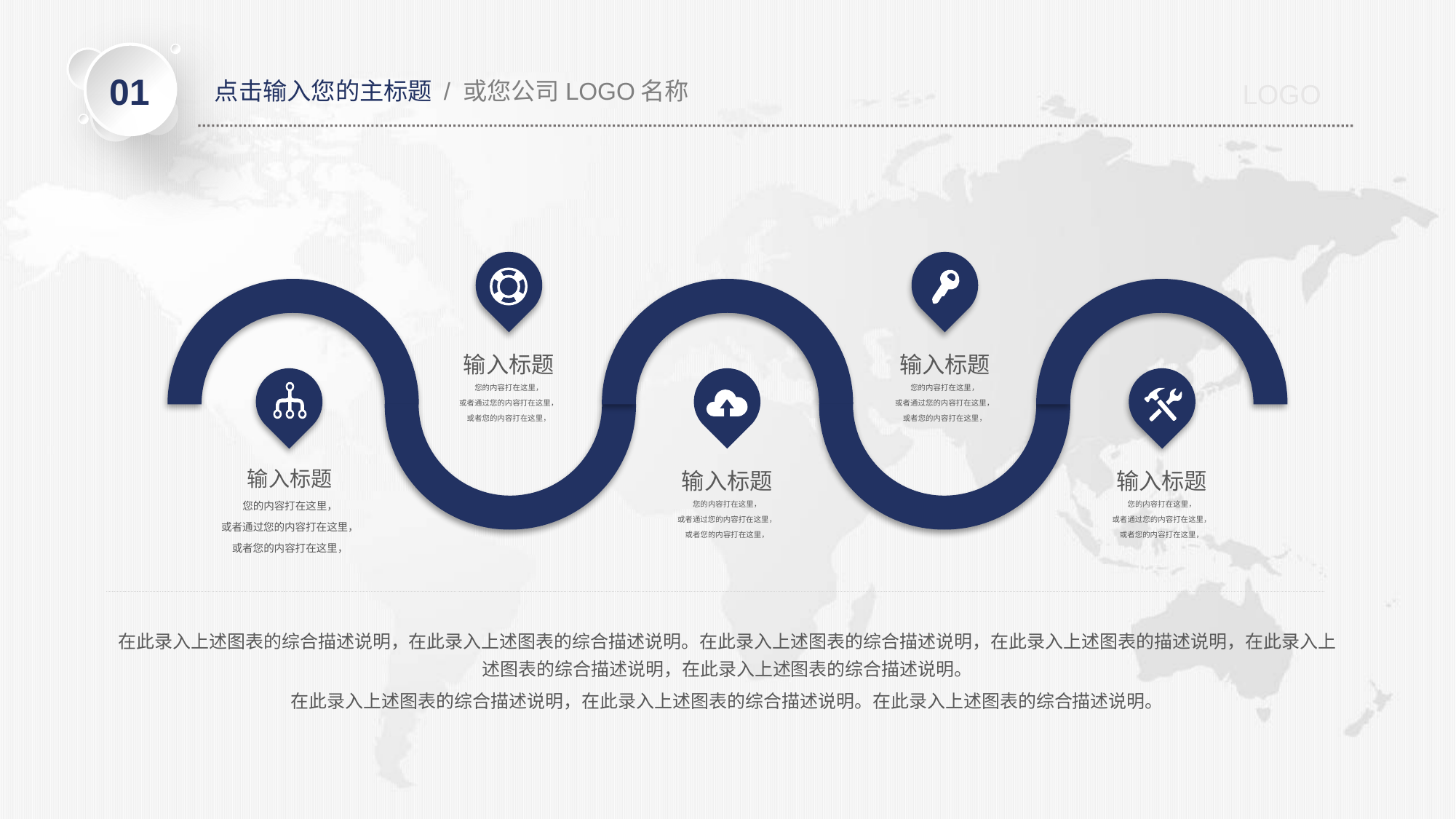

01

点击输入您的主标题 / 或您公司LOGO名称
LOGO

输入标题
您的内容打在这里，
或者通过您的内容打在这里，
或者您的内容打在这里，

输入标题
您的内容打在这里，
或者通过您的内容打在这里，
或者您的内容打在这里，

输入标题
您的内容打在这里，
或者通过您的内容打在这里，
或者您的内容打在这里，

输入标题
您的内容打在这里，
或者通过您的内容打在这里，
或者您的内容打在这里，

输入标题
您的内容打在这里，
或者通过您的内容打在这里，
或者您的内容打在这里，

在此录入上述图表的综合描述说明，在此录入上述图表的综合描述说明。在此录入上述图表的综合描述说明，在此录入上述图表的描述说明，在此录入上述图表的综合描述说明，在此录入上述图表的综合描述说明。
在此录入上述图表的综合描述说明，在此录入上述图表的综合描述说明。在此录入上述图表的综合描述说明。